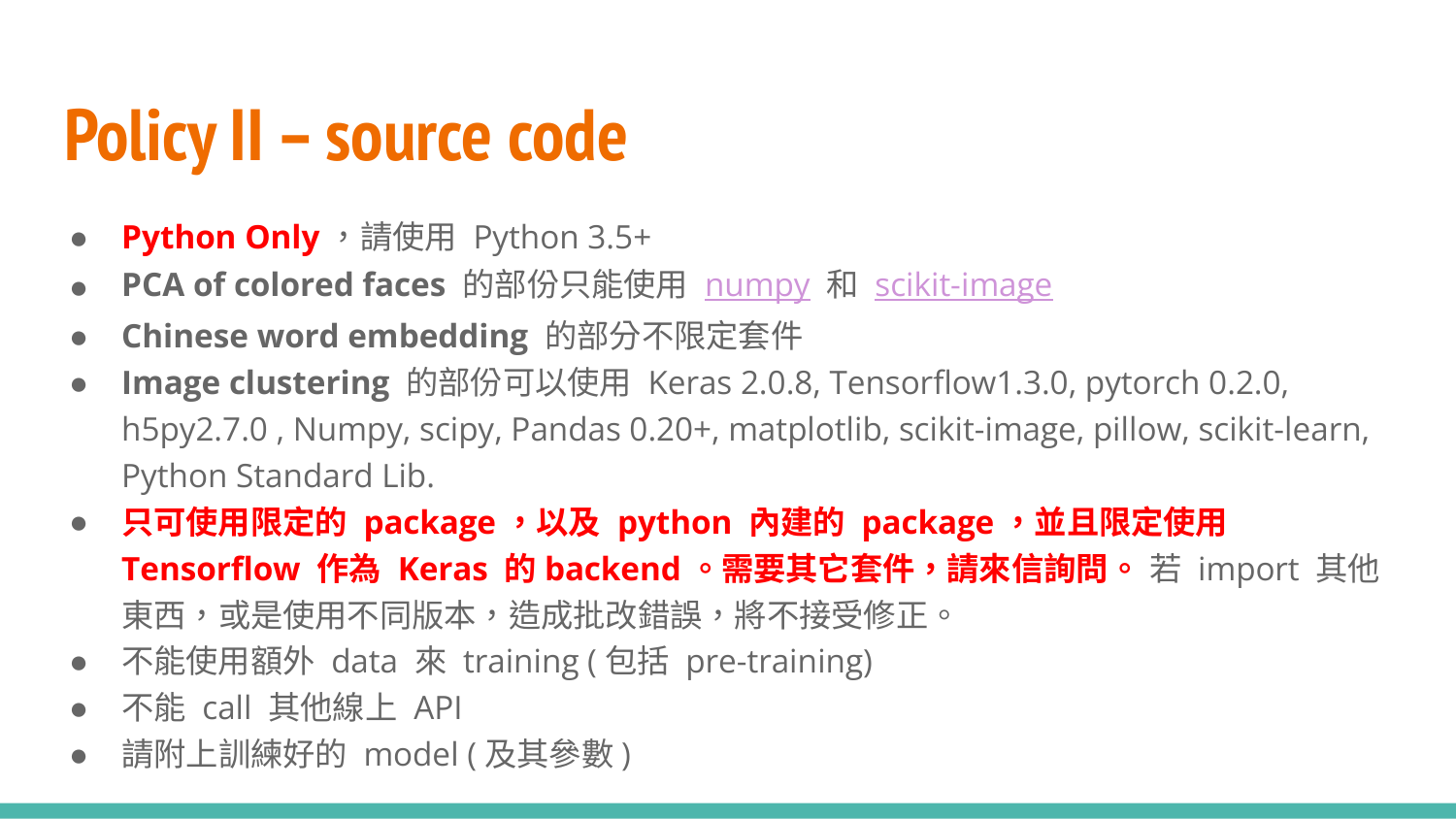

# Policy II – source code
Python Only，請使用 Python 3.5+
PCA of colored faces 的部份只能使用 numpy 和 scikit-image
Chinese word embedding 的部分不限定套件
Image clustering 的部份可以使用 Keras 2.0.8, Tensorflow1.3.0, pytorch 0.2.0, h5py2.7.0 , Numpy, scipy, Pandas 0.20+, matplotlib, scikit-image, pillow, scikit-learn, Python Standard Lib.
只可使用限定的 package，以及 python 內建的 package，並且限定使用 Tensorflow 作為 Keras 的backend。需要其它套件，請來信詢問。 若 import 其他東西，或是使用不同版本，造成批改錯誤，將不接受修正。
不能使用額外 data 來 training (包括 pre-training)
不能 call 其他線上 API
請附上訓練好的 model (及其參數)